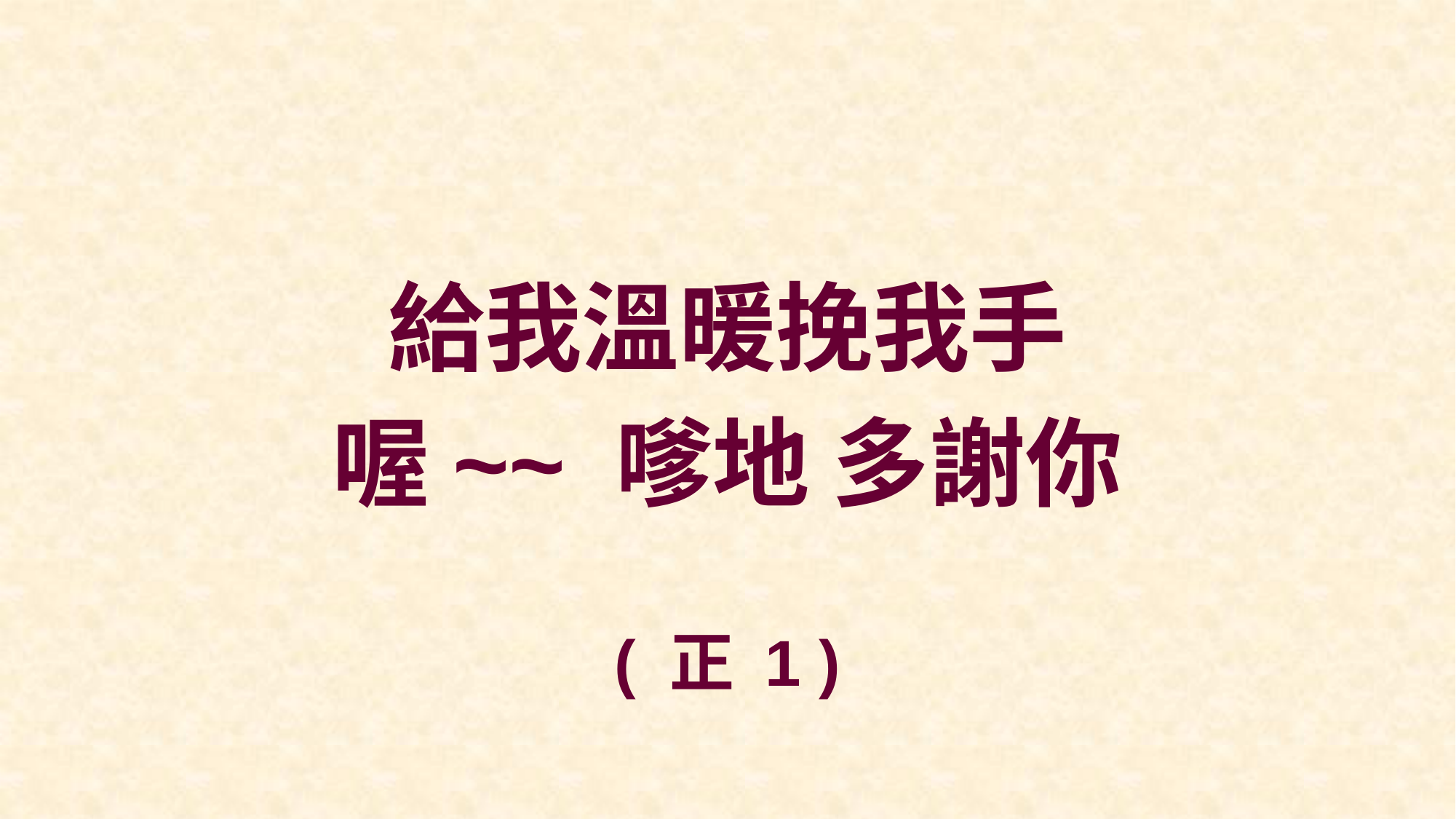

給我溫暖挽我手
喔~~ 嗲地 多謝你
( 正 1 )